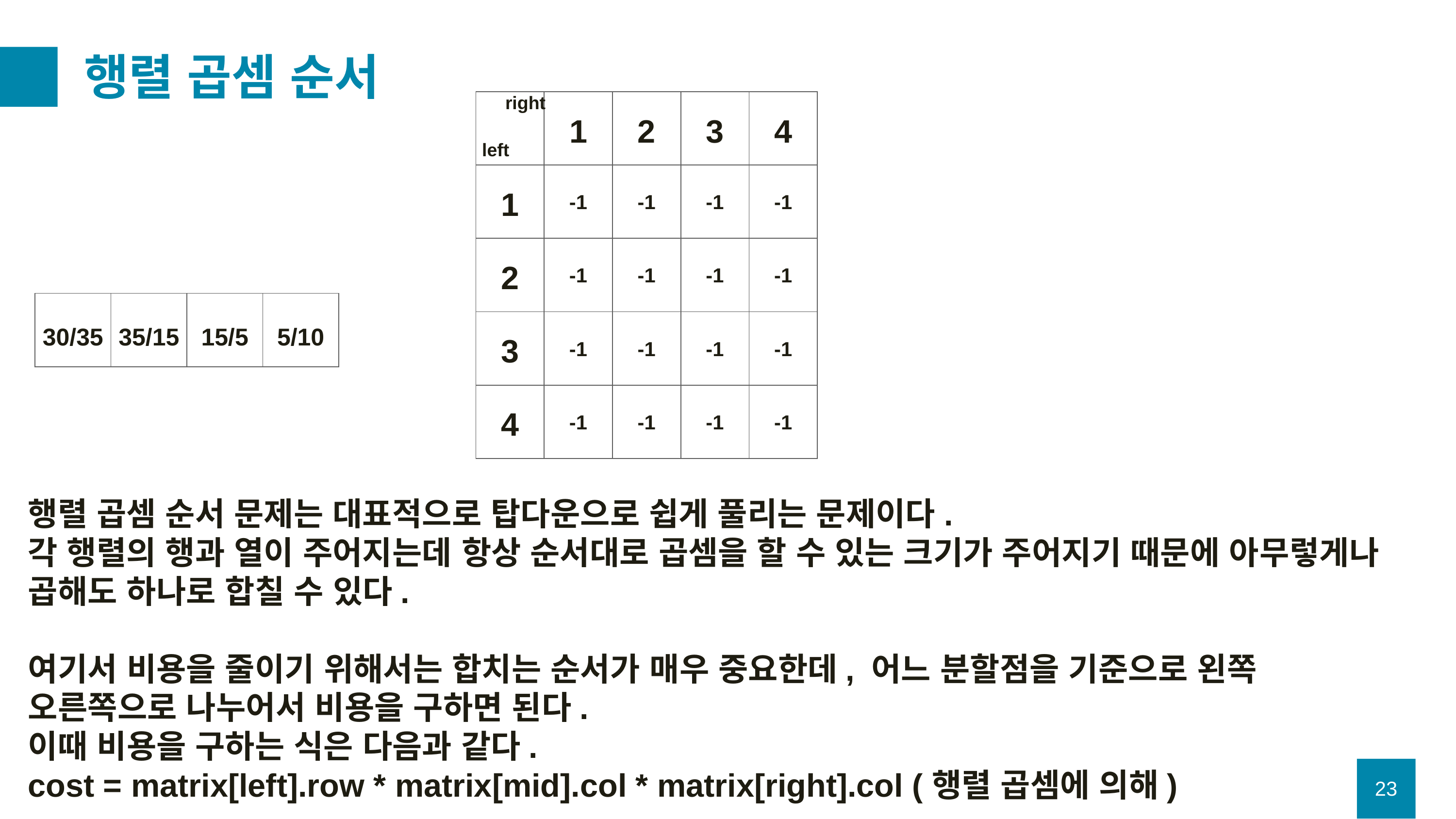

# 행렬 곱셈 순서
right
|  | 1 | 2 | 3 | 4 |
| --- | --- | --- | --- | --- |
| 1 | -1 | -1 | -1 | -1 |
| 2 | -1 | -1 | -1 | -1 |
| 3 | -1 | -1 | -1 | -1 |
| 4 | -1 | -1 | -1 | -1 |
left
| 30/35 | 35/15 | 15/5 | 5/10 |
| --- | --- | --- | --- |
행렬 곱셈 순서 문제는 대표적으로 탑다운으로 쉽게 풀리는 문제이다.
각 행렬의 행과 열이 주어지는데 항상 순서대로 곱셈을 할 수 있는 크기가 주어지기 때문에 아무렇게나 곱해도 하나로 합칠 수 있다.

여기서 비용을 줄이기 위해서는 합치는 순서가 매우 중요한데, 어느 분할점을 기준으로 왼쪽 오른쪽으로 나누어서 비용을 구하면 된다.
이때 비용을 구하는 식은 다음과 같다.
cost = matrix[left].row * matrix[mid].col * matrix[right].col (행렬 곱셈에 의해)
23